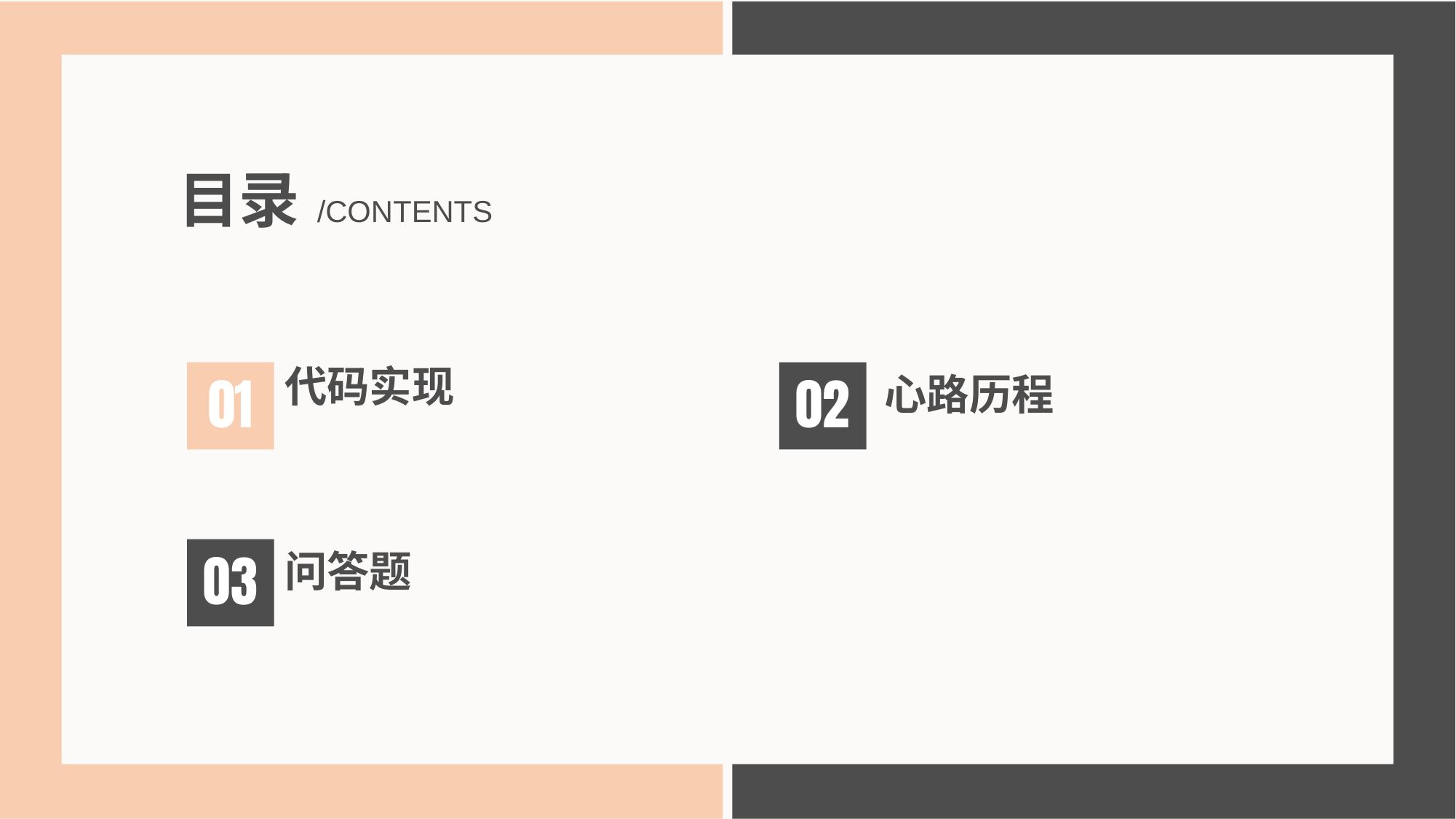

目录/CONTENTS
代码实现
01
02
心路历程
03
问答题